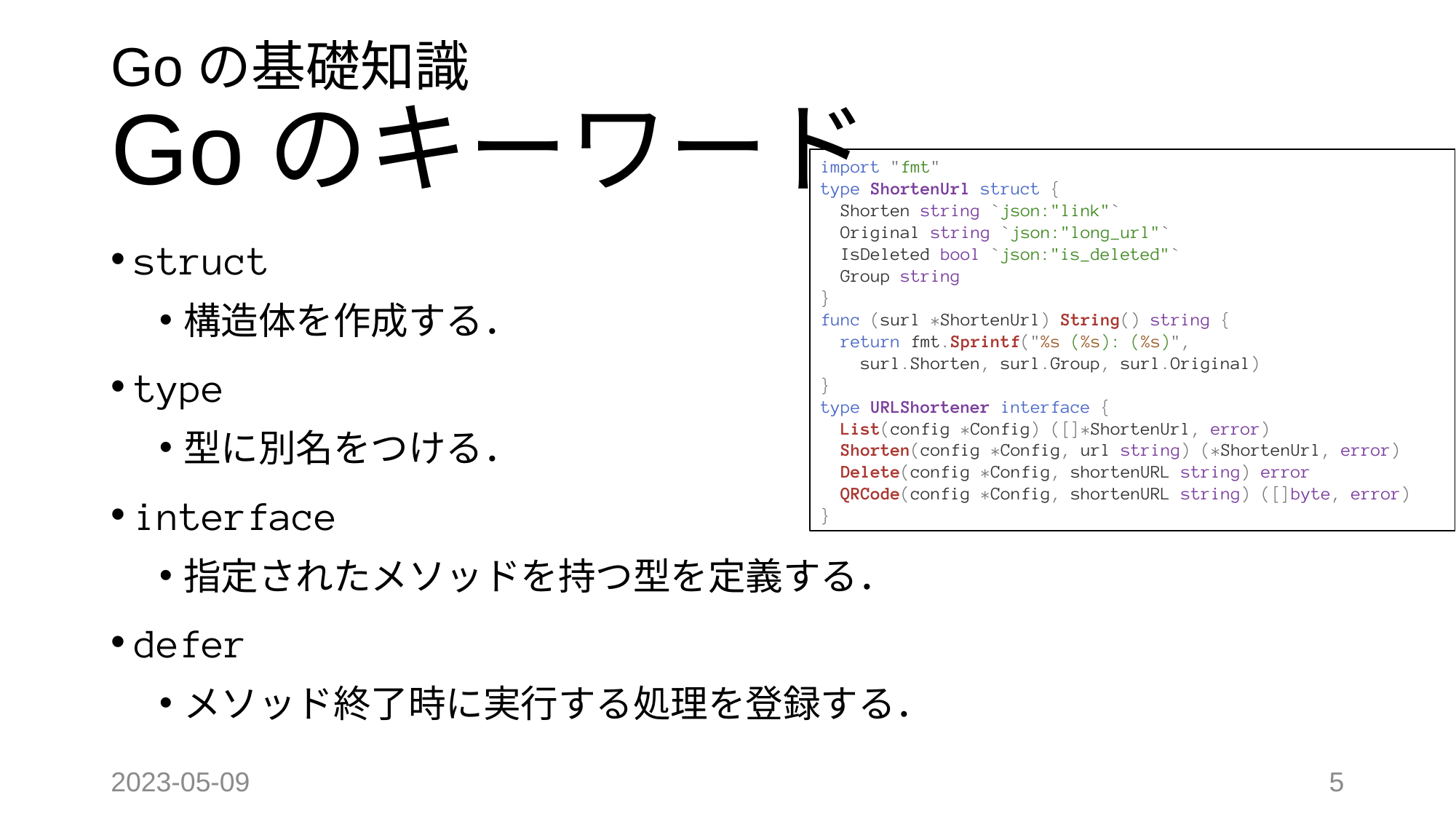

# Goの基礎知識 Goのキーワード
import "fmt"
type ShortenUrl struct {
  Shorten string `json:"link"`
  Original string `json:"long_url"`
  IsDeleted bool `json:"is_deleted"`
  Group string
}
func (surl *ShortenUrl) String() string {
  return fmt.Sprintf("%s (%s): (%s)",
    surl.Shorten, surl.Group, surl.Original)
}
type URLShortener interface {
  List(config *Config) ([]*ShortenUrl, error)
  Shorten(config *Config, url string) (*ShortenUrl, error)
  Delete(config *Config, shortenURL string) error
  QRCode(config *Config, shortenURL string) ([]byte, error)
}
struct
構造体を作成する．
type
型に別名をつける．
interface
指定されたメソッドを持つ型を定義する．
defer
メソッド終了時に実行する処理を登録する．

2023-05-09
5